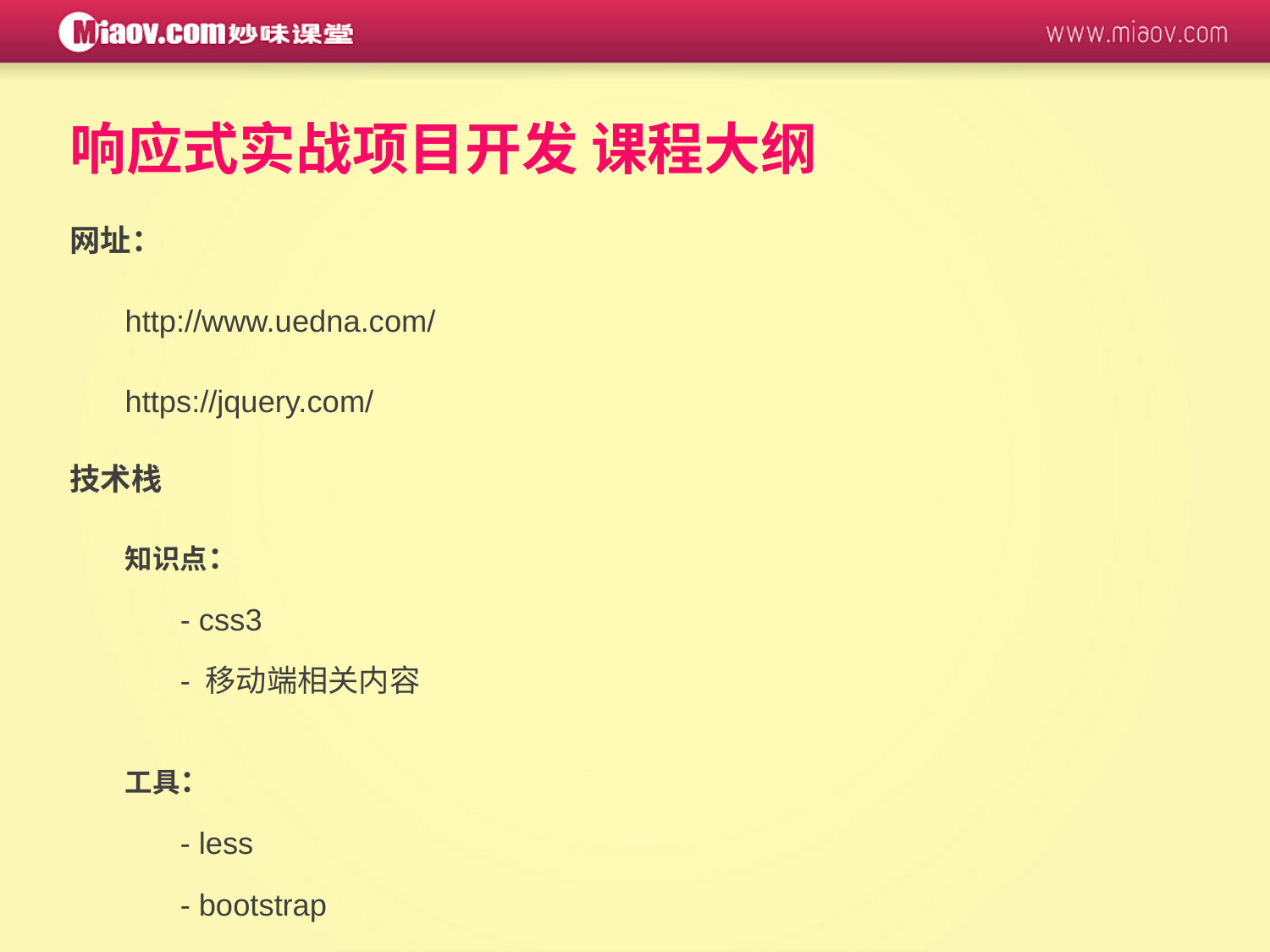

响应式实战项目开发 课程大纲

网址：
http://www.uedna.com/
https://jquery.com/

技术栈

       知识点：
- css3
- 移动端相关内容

       工具：
- less
- bootstrap